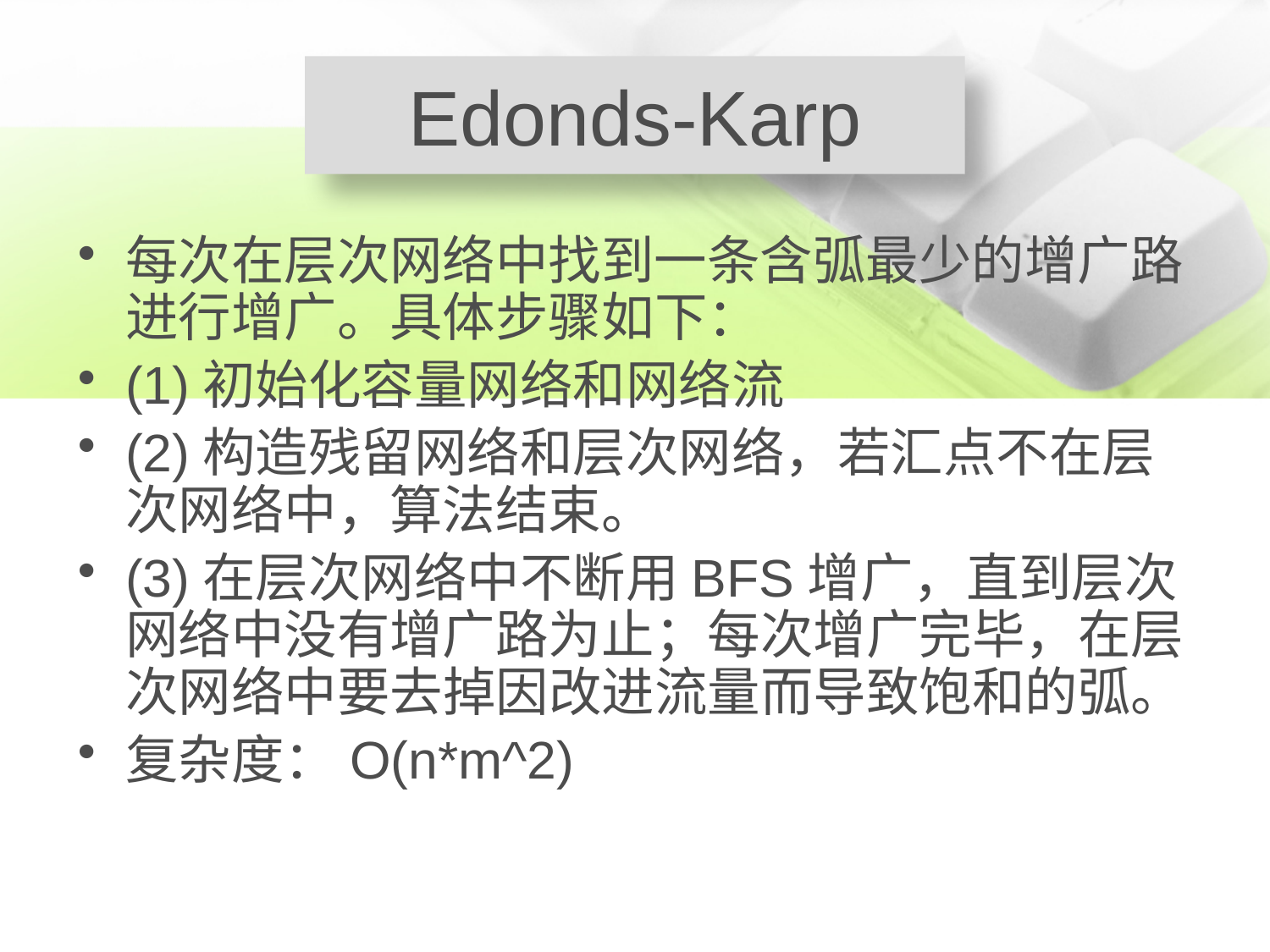

Edonds-Karp
每次在层次网络中找到一条含弧最少的增广路进行增广。具体步骤如下：
(1)初始化容量网络和网络流
(2)构造残留网络和层次网络，若汇点不在层次网络中，算法结束。
(3)在层次网络中不断用BFS增广，直到层次网络中没有增广路为止；每次增广完毕，在层次网络中要去掉因改进流量而导致饱和的弧。
复杂度：O(n*m^2)